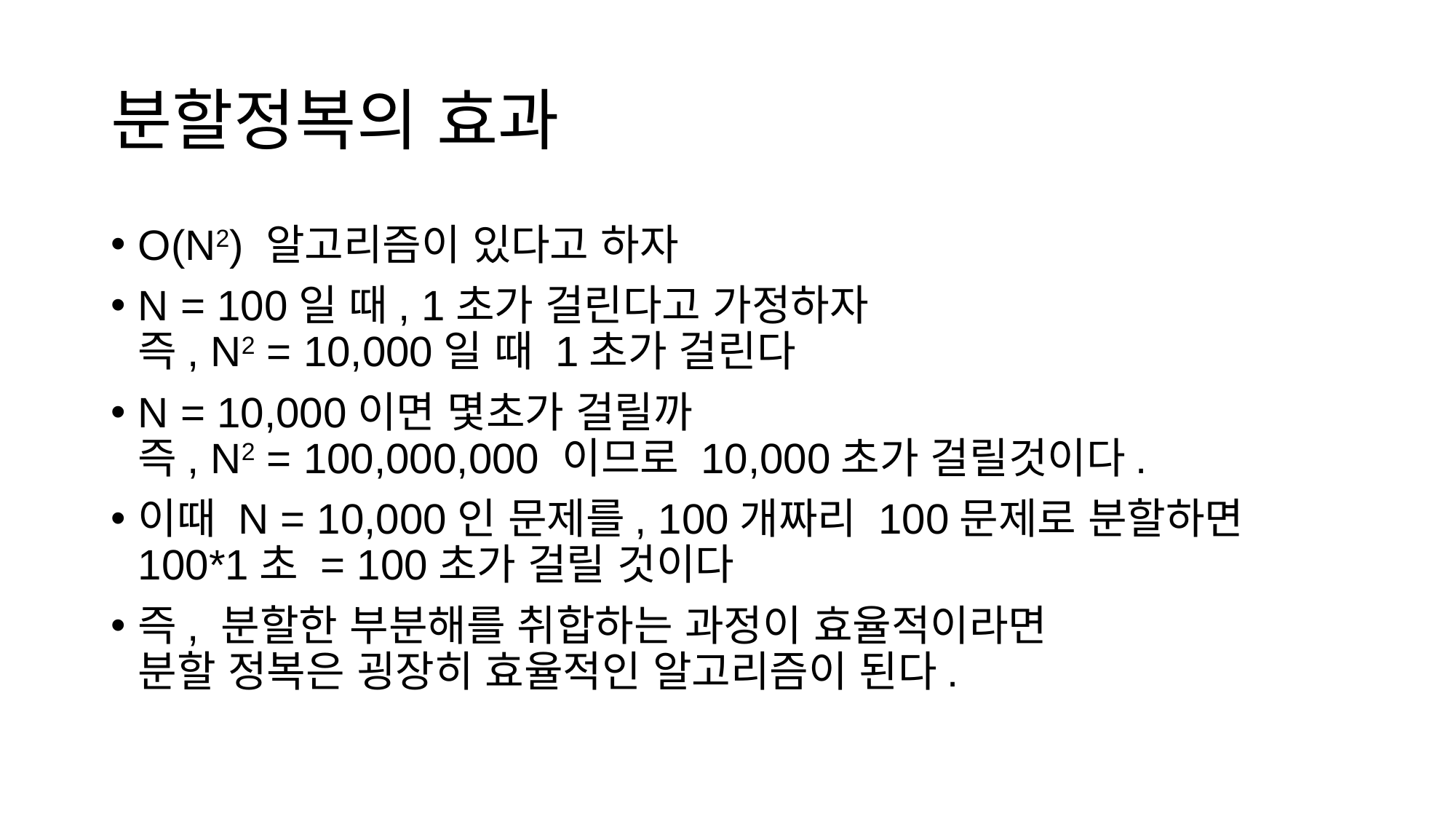

# 분할정복의 효과
O(N2) 알고리즘이 있다고 하자
N = 100일 때, 1초가 걸린다고 가정하자
즉, N2 = 10,000일 때 1초가 걸린다
N = 10,000이면 몇초가 걸릴까
즉, N2 = 100,000,000 이므로 10,000초가 걸릴것이다.
이때 N = 10,000인 문제를, 100개짜리 100문제로 분할하면
100*1초 = 100초가 걸릴 것이다
즉, 분할한 부분해를 취합하는 과정이 효율적이라면
분할 정복은 굉장히 효율적인 알고리즘이 된다.